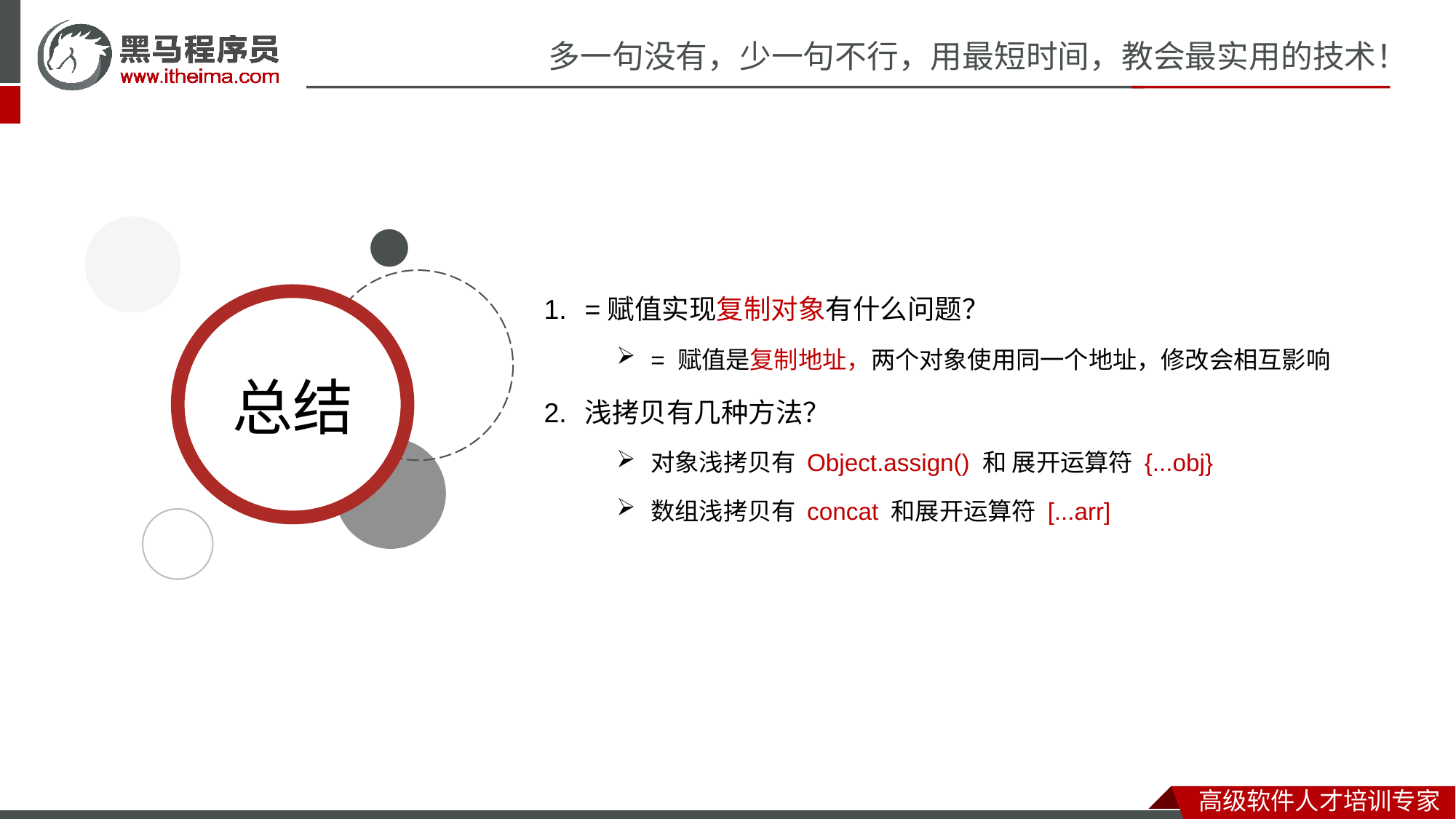

=赋值实现复制对象有什么问题？
= 赋值是复制地址，两个对象使用同一个地址，修改会相互影响
浅拷贝有几种方法？
对象浅拷贝有 Object.assign() 和 展开运算符 {...obj}
数组浅拷贝有 concat 和展开运算符 [...arr]